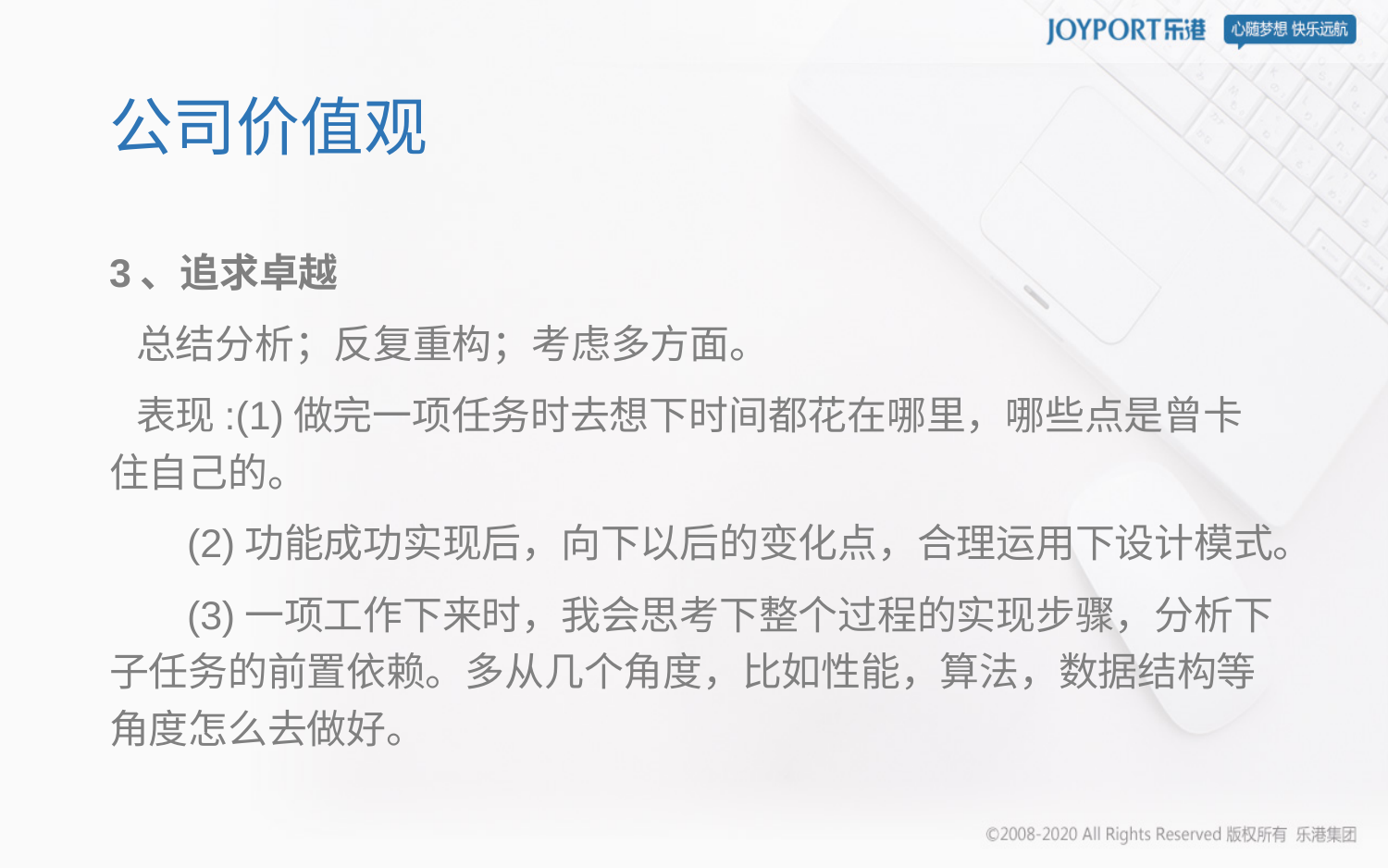

# 公司价值观
3、追求卓越
  总结分析；反复重构；考虑多方面。
  表现:(1)做完一项任务时去想下时间都花在哪里，哪些点是曾卡住自己的。
       (2)功能成功实现后，向下以后的变化点，合理运用下设计模式。
       (3)一项工作下来时，我会思考下整个过程的实现步骤，分析下子任务的前置依赖。多从几个角度，比如性能，算法，数据结构等角度怎么去做好。